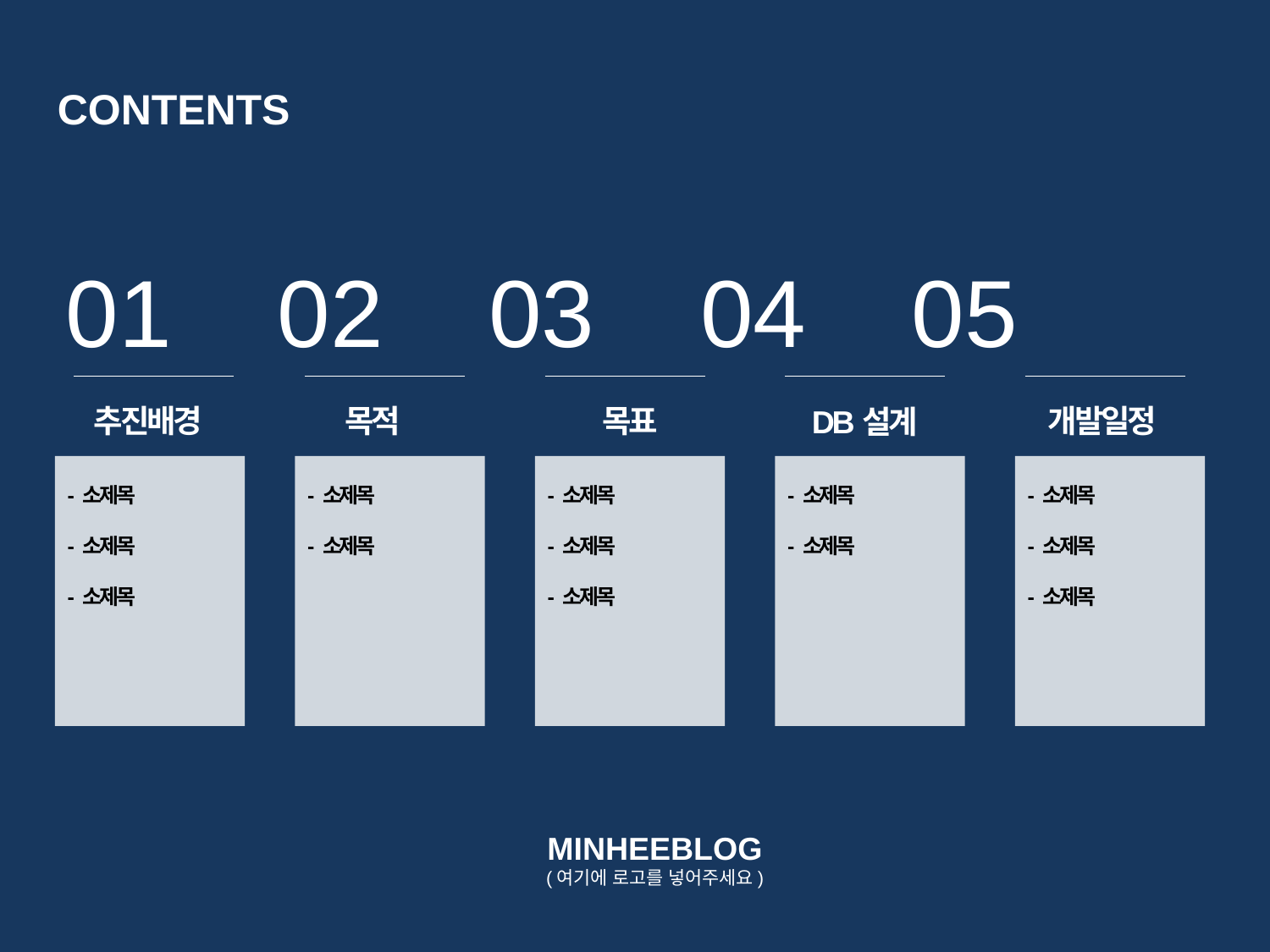

CONTENTS
01    02    03    04    05
추진배경
목적
목표
개발일정
DB설계

- 소제목

- 소제목

- 소제목
- 소제목

- 소제목

- 소제목

- 소제목

- 소제목
- 소제목

- 소제목
- 소제목

- 소제목

- 소제목
MINHEEBLOG
(여기에 로고를 넣어주세요)